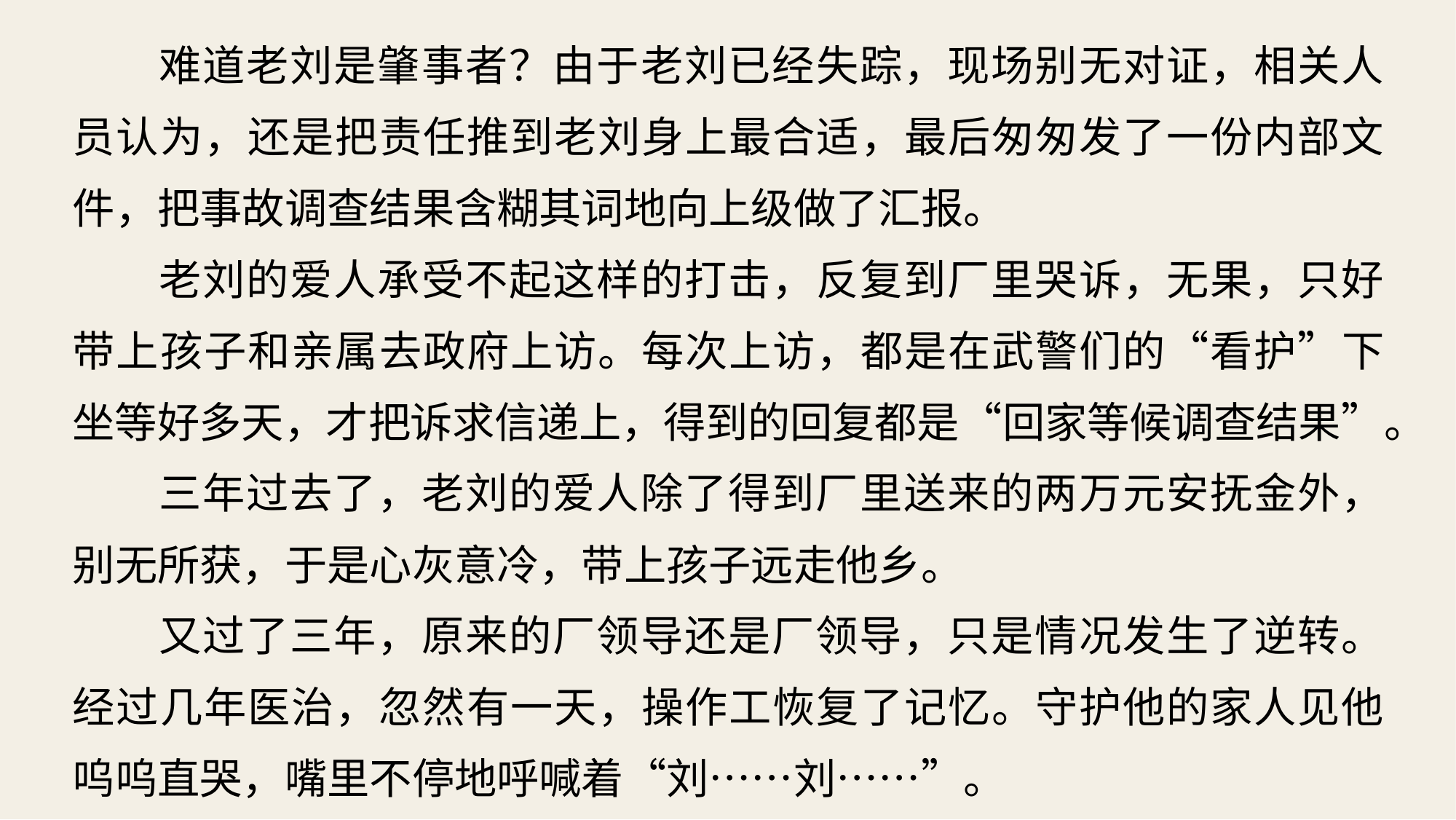

难道老刘是肇事者？由于老刘已经失踪，现场别无对证，相关人员认为，还是把责任推到老刘身上最合适，最后匆匆发了一份内部文件，把事故调查结果含糊其词地向上级做了汇报。
老刘的爱人承受不起这样的打击，反复到厂里哭诉，无果，只好带上孩子和亲属去政府上访。每次上访，都是在武警们的“看护”下坐等好多天，才把诉求信递上，得到的回复都是“回家等候调查结果”。
三年过去了，老刘的爱人除了得到厂里送来的两万元安抚金外，别无所获，于是心灰意冷，带上孩子远走他乡。
又过了三年，原来的厂领导还是厂领导，只是情况发生了逆转。经过几年医治，忽然有一天，操作工恢复了记忆。守护他的家人见他呜呜直哭，嘴里不停地呼喊着“刘……刘……”。